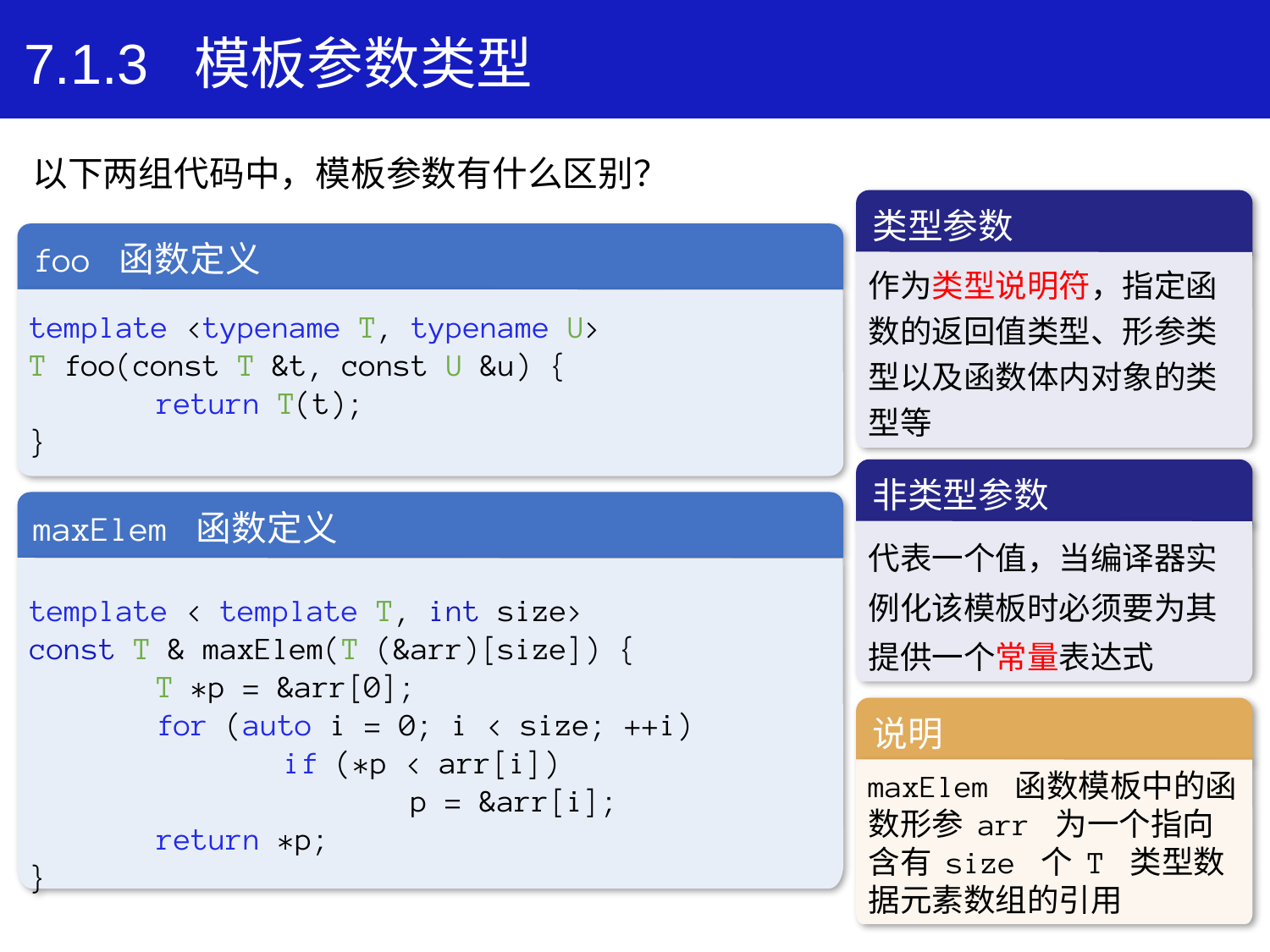

7.1.3  模板参数类型
以下两组代码中，模板参数有什么区别？
类型参数
作为类型说明符，指定函
数的返回值类型、形参类
型以及函数体内对象的类
型等
foo 函数定义
template <typename T, typename U>
T foo(const T &t, const U &u) {
	return T(t);
}
学习目标
非类型参数
代表一个值，当编译器实
例化该模板时必须要为其
提供一个常量表达式
maxElem 函数定义

template < template T, int size>
const T & maxElem(T (&arr)[size]) {
	T *p = &arr[0];
	for (auto i = 0; i < size; ++i)
		if (*p < arr[i])
			p = &arr[i];
	return *p;
}
说明
maxElem 函数模板中的函数形参 arr 为一个指向含有 size 个 T 类型数据元素数组的引用
9